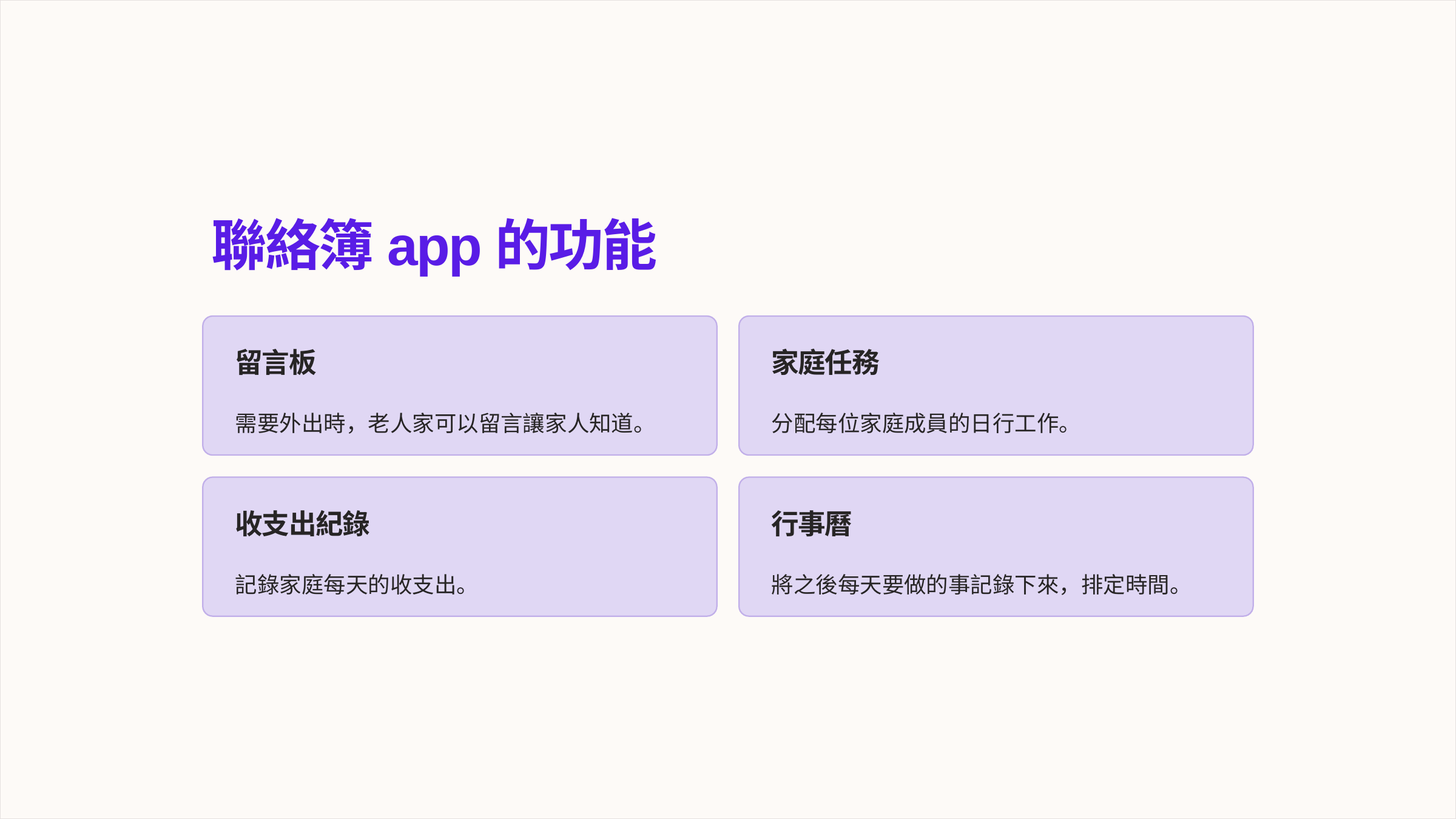

聯絡簿app的功能

留言板
家庭任務
需要外出時，老人家可以留言讓家人知道。
分配每位家庭成員的日行工作。

收支出紀錄
行事曆
記錄家庭每天的收支出。
將之後每天要做的事記錄下來，排定時間。